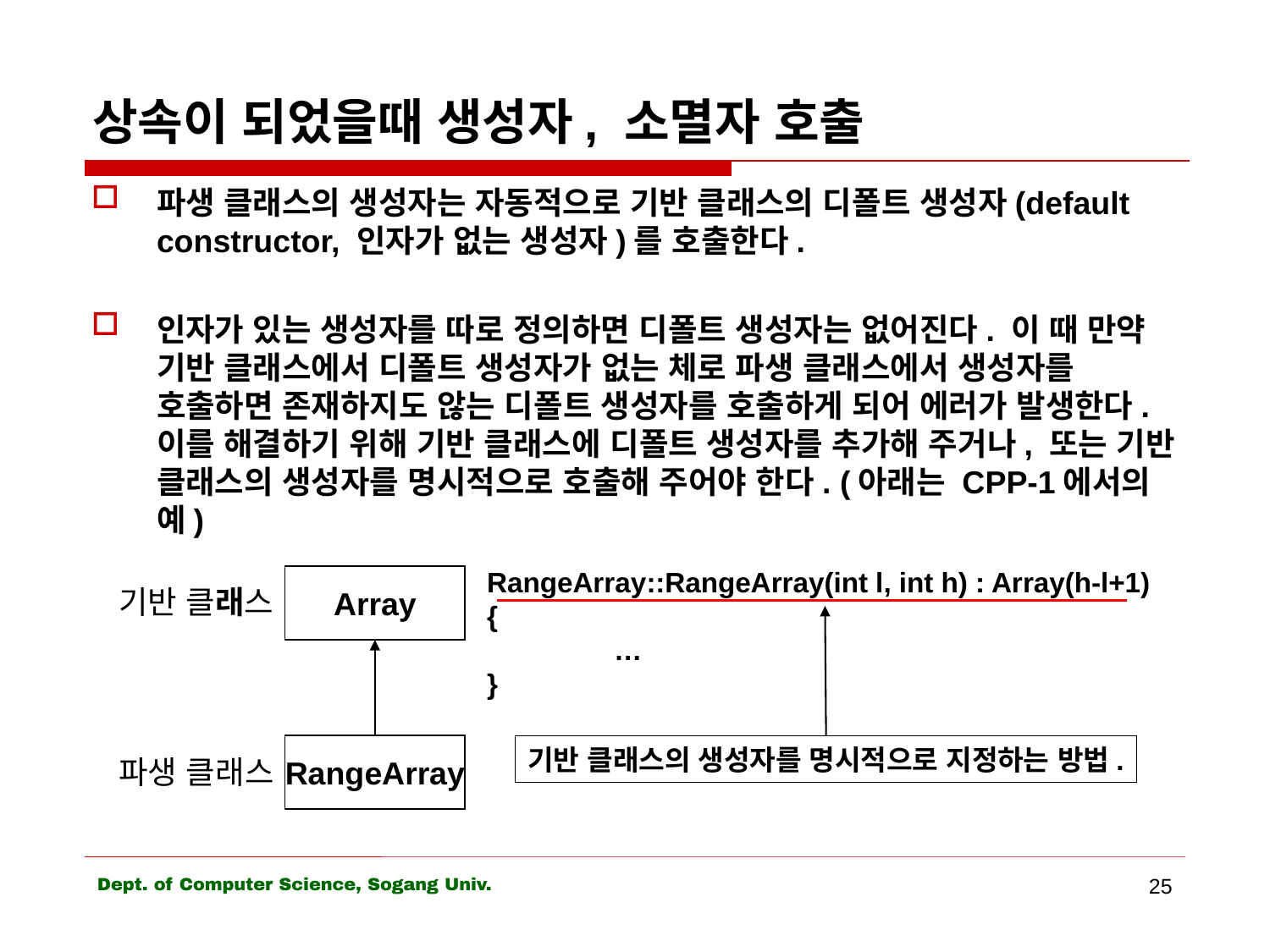

# 상속이 되었을때 생성자, 소멸자 호출
파생 클래스의 생성자는 자동적으로 기반 클래스의 디폴트 생성자(default constructor, 인자가 없는 생성자)를 호출한다.

인자가 있는 생성자를 따로 정의하면 디폴트 생성자는 없어진다. 이 때 만약 기반 클래스에서 디폴트 생성자가 없는 체로 파생 클래스에서 생성자를 호출하면 존재하지도 않는 디폴트 생성자를 호출하게 되어 에러가 발생한다.  이를 해결하기 위해 기반 클래스에 디폴트 생성자를 추가해 주거나, 또는 기반 클래스의 생성자를 명시적으로 호출해 주어야 한다. (아래는 CPP-1에서의 예)

RangeArray::RangeArray(int l, int h) : Array(h-l+1)
{
	…
}
Array
기반 클래스
RangeArray
기반 클래스의 생성자를 명시적으로 지정하는 방법.
파생 클래스
Dept. of Computer Science, Sogang Univ.
25